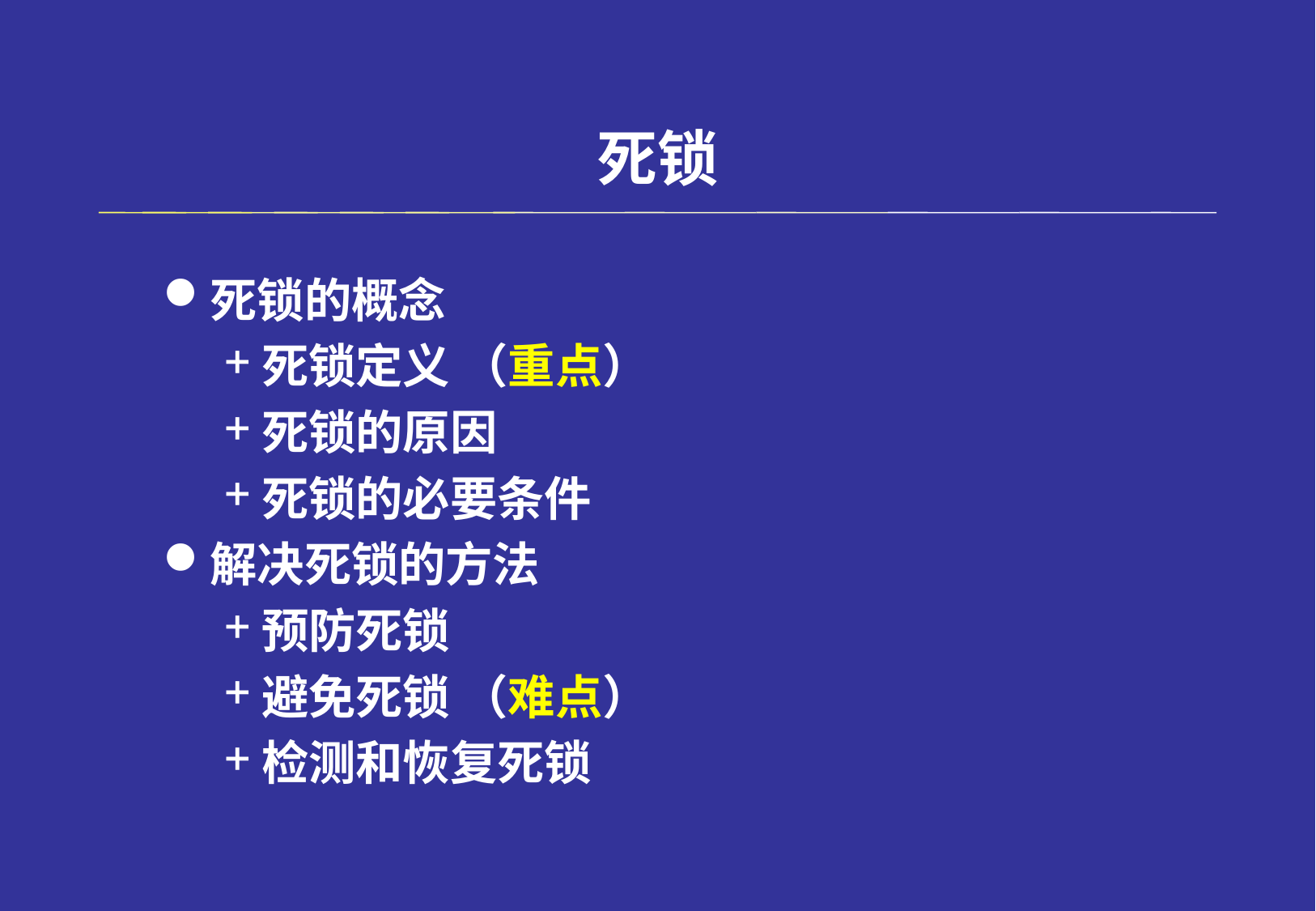

# 死锁
死锁的概念
死锁定义 （重点）
死锁的原因
死锁的必要条件
解决死锁的方法
预防死锁
避免死锁 （难点）
检测和恢复死锁